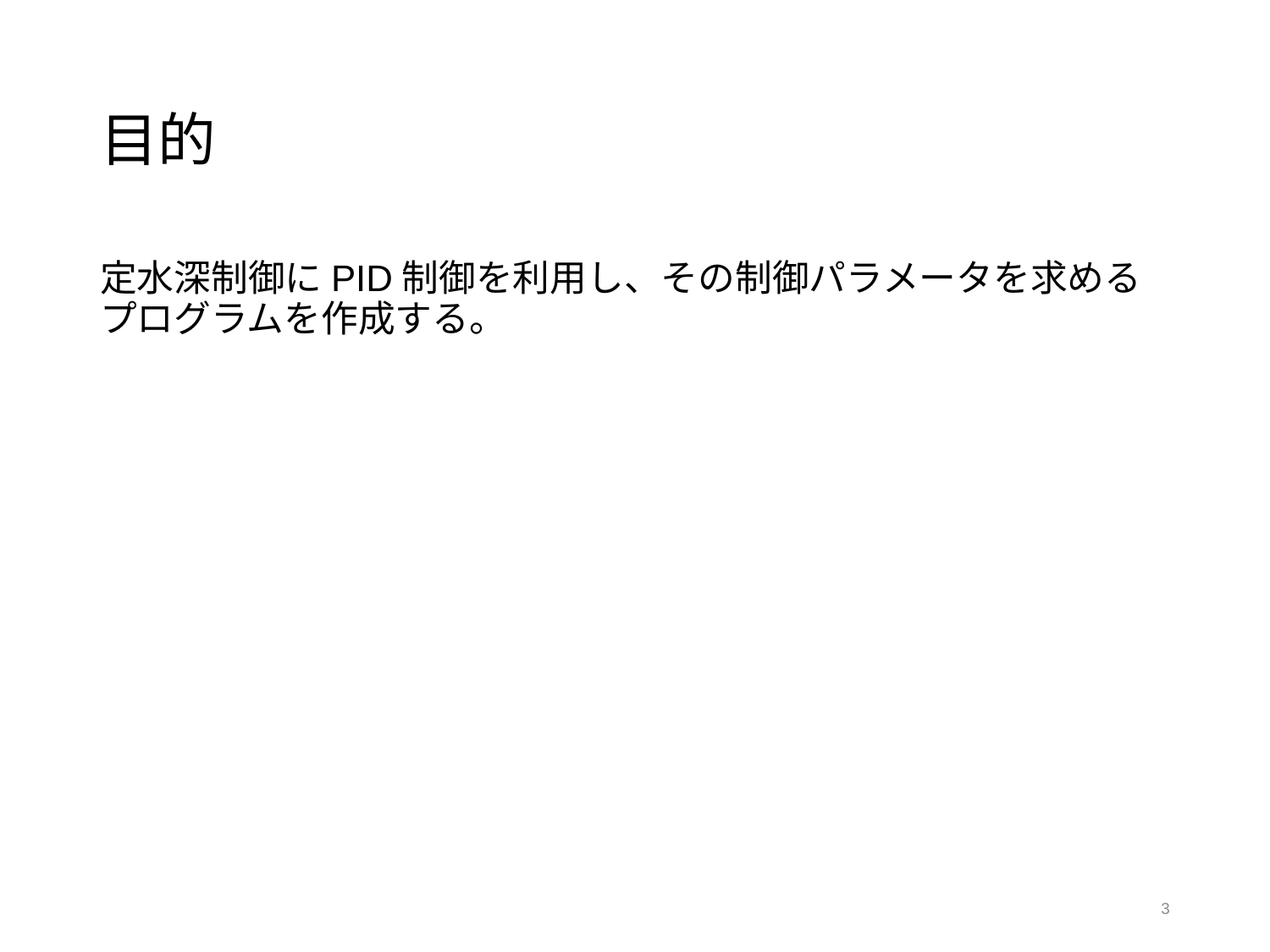

# 目的
定水深制御にPID制御を利用し、その制御パラメータを求めるプログラムを作成する。
3